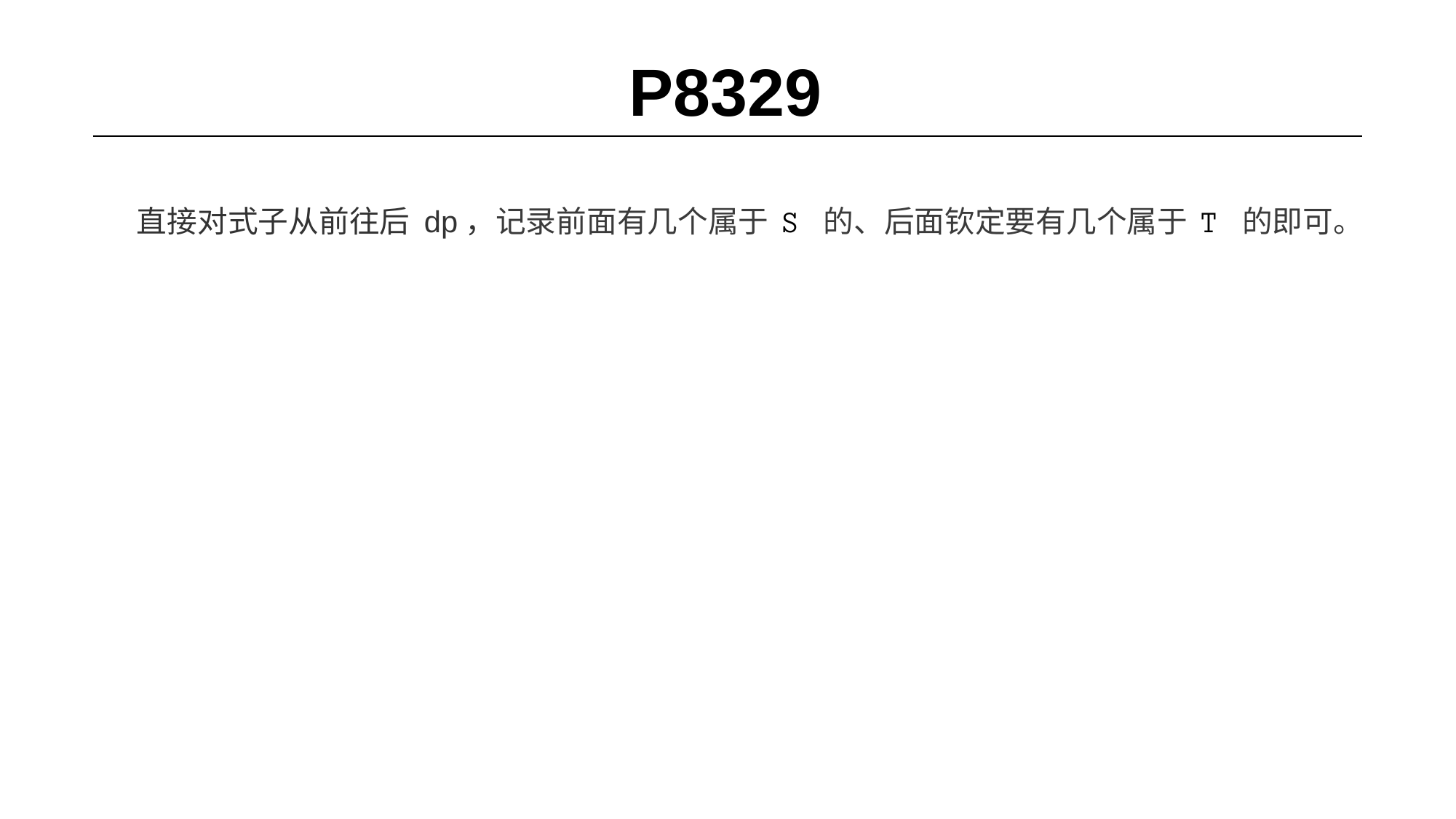

# P8329
直接对式子从前往后 dp，记录前面有几个属于 S 的、后面钦定要有几个属于 T 的即可。